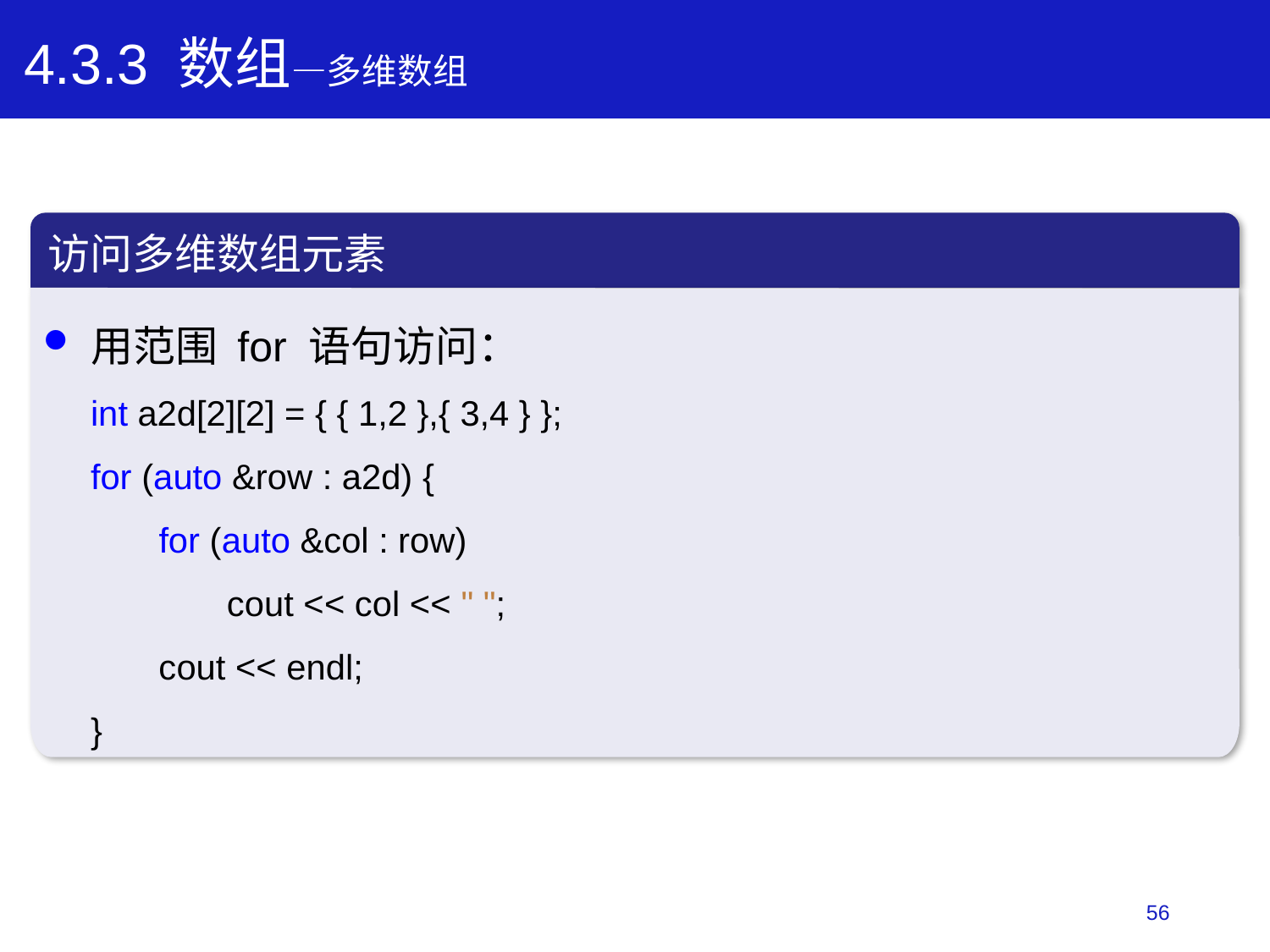

4.3.3 数组—多维数组
访问多维数组元素
用范围 for 语句访问：
int a2d[2][2] = { { 1,2 },{ 3,4 } };
for (auto &row : a2d) {
       for (auto &col : row)
              cout << col << " ";
       cout << endl;
}
56